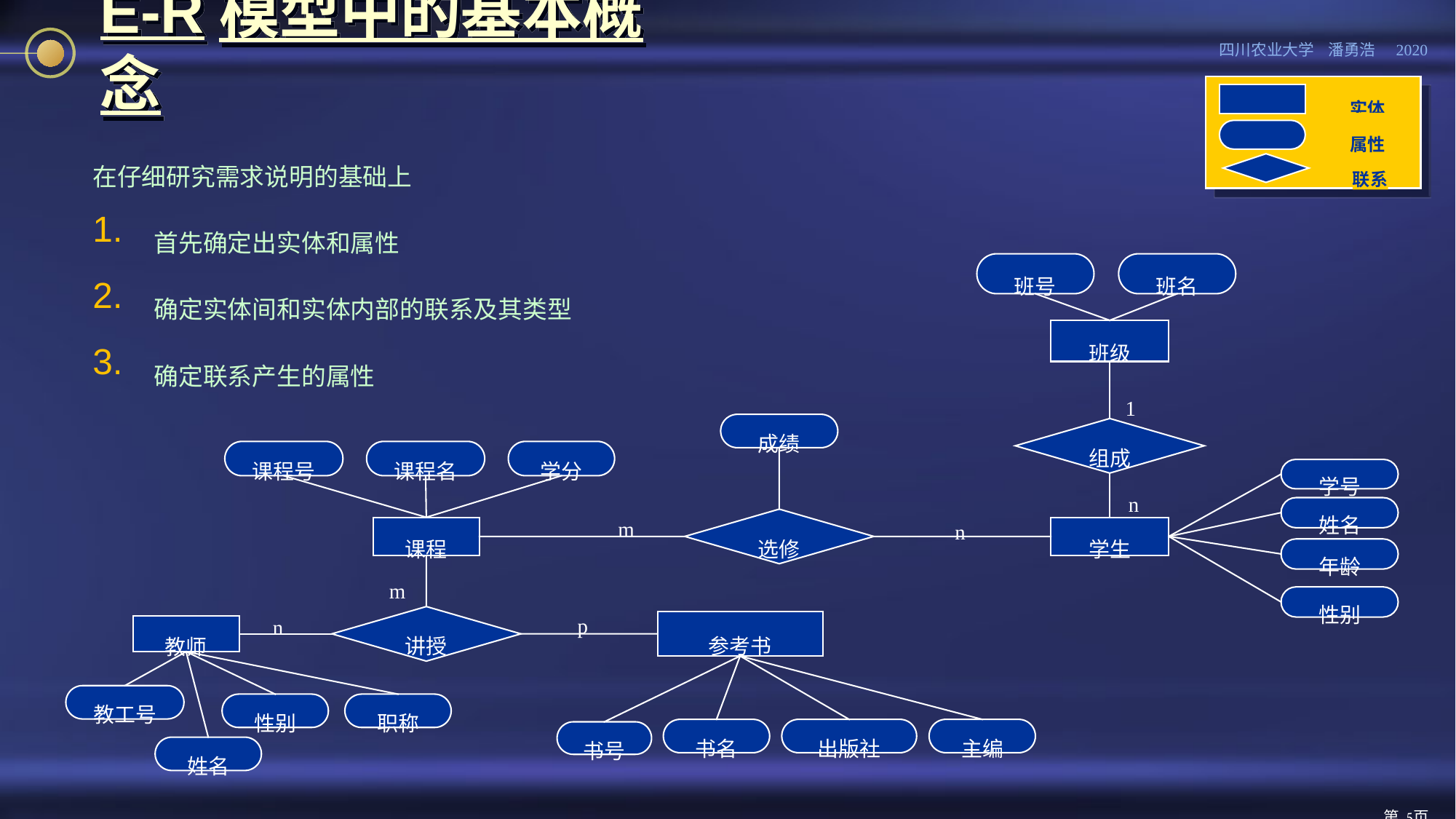

# E-R模型中的基本概念

实体

属性

联系

在仔细研究需求说明的基础上
首先确定出实体和属性
确定实体间和实体内部的联系及其类型
确定联系产生的属性
班号
班名
班级
1
成绩
组成
课程号
课程名
学分
学号
n
姓名
m
n
选修
课程
学生
年龄
m
性别
p
n
讲授
参考书
教师
教工号
性别
职称
书名
出版社
主编
书号
姓名